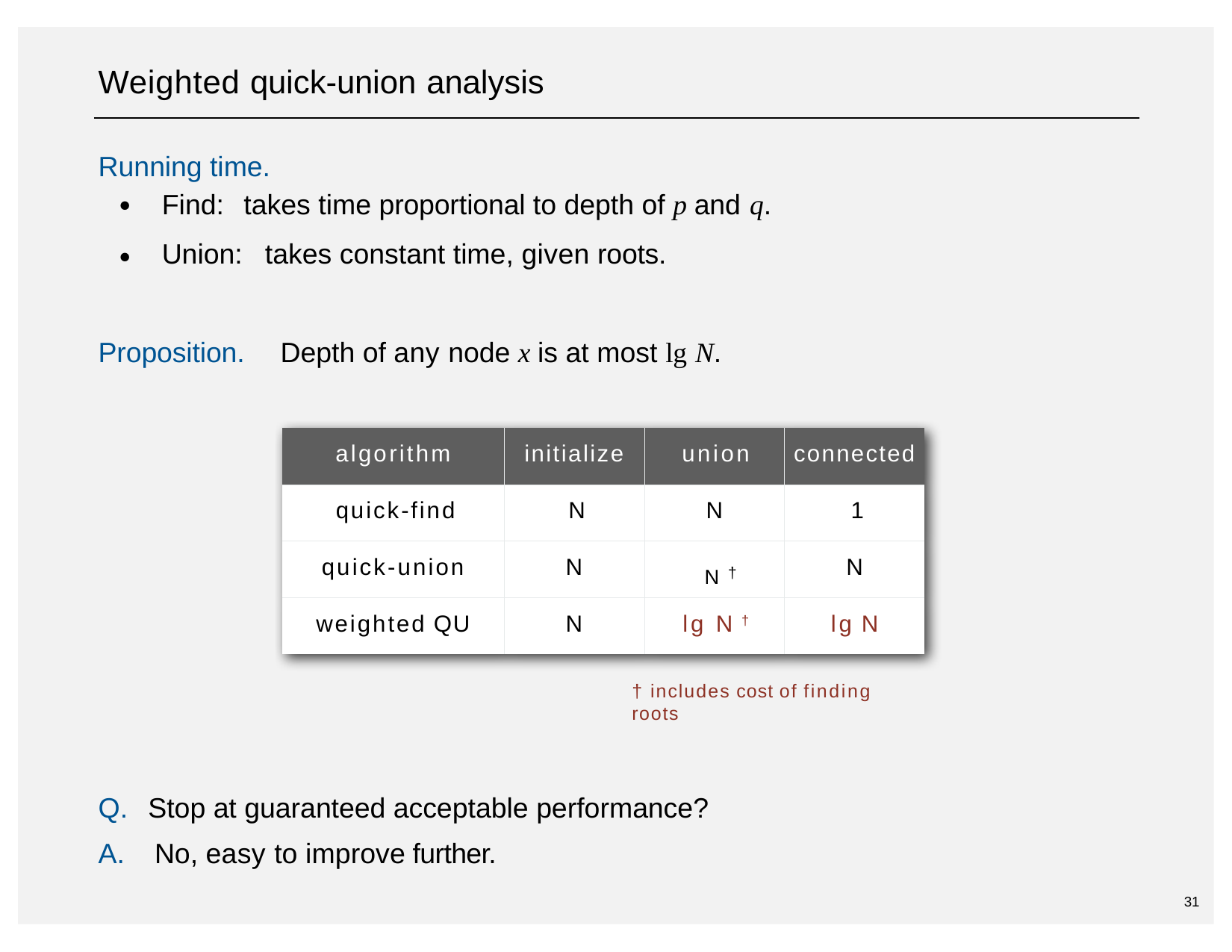

# Weighted quick-union analysis
Running time.
・Find:	takes time proportional to depth of p and q.
・Union:	takes constant time, given roots.
Proposition.	Depth of any node x is at most lg N.

| algorithm | initialize | union | connected |
| --- | --- | --- | --- |
| quick-find | N | N | 1 |
| quick-union | N | N † | N |
| weighted QU | N | lg N † | lg N |
† includes cost of finding roots
Q.	Stop at guaranteed acceptable performance?
A.	No, easy to improve further.
31